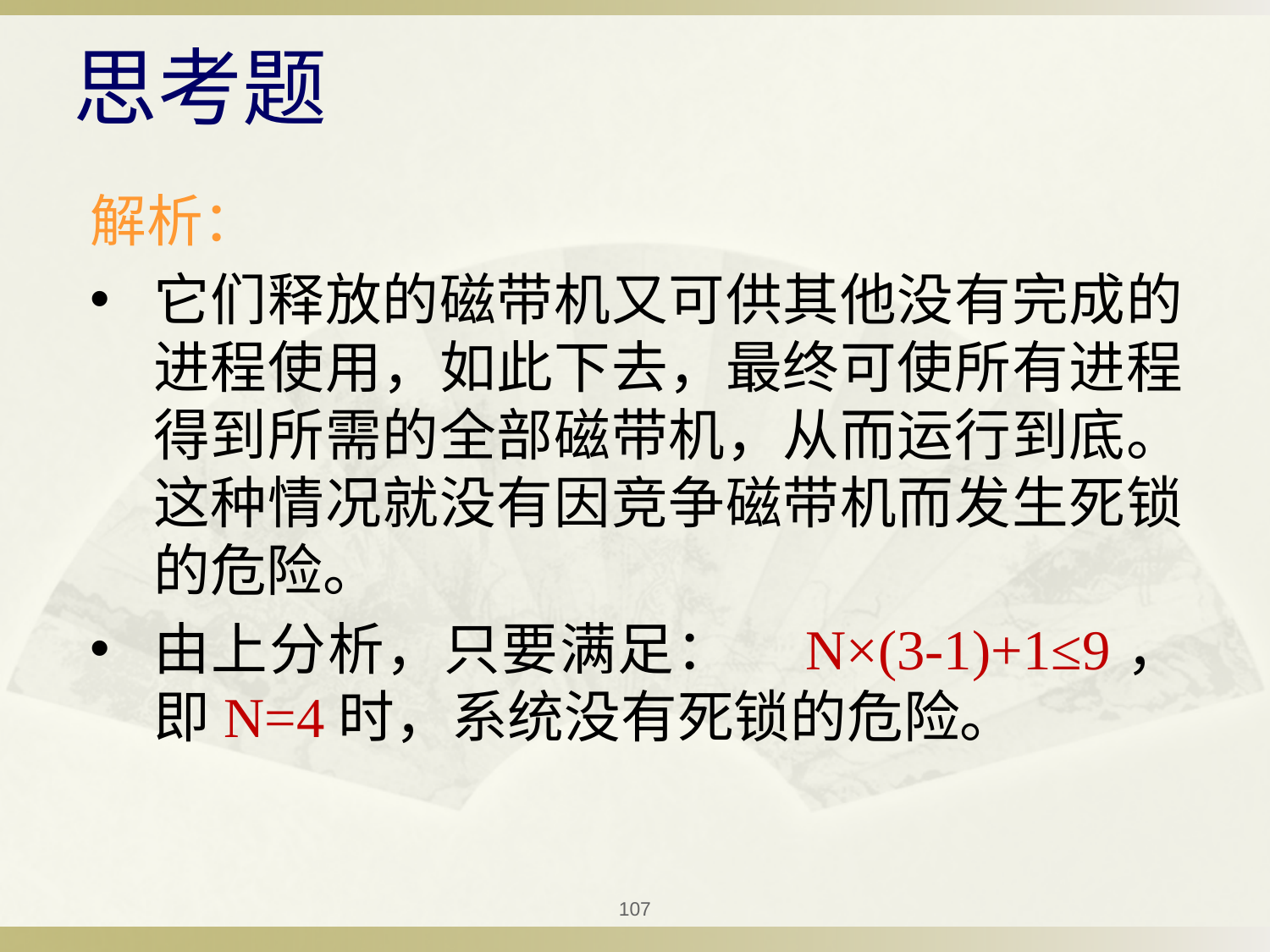

思考题
解析：
它们释放的磁带机又可供其他没有完成的进程使用，如此下去，最终可使所有进程得到所需的全部磁带机，从而运行到底。这种情况就没有因竞争磁带机而发生死锁的危险。
由上分析，只要满足：	N×(3-1)+1≤9，即N=4时，系统没有死锁的危险。

107